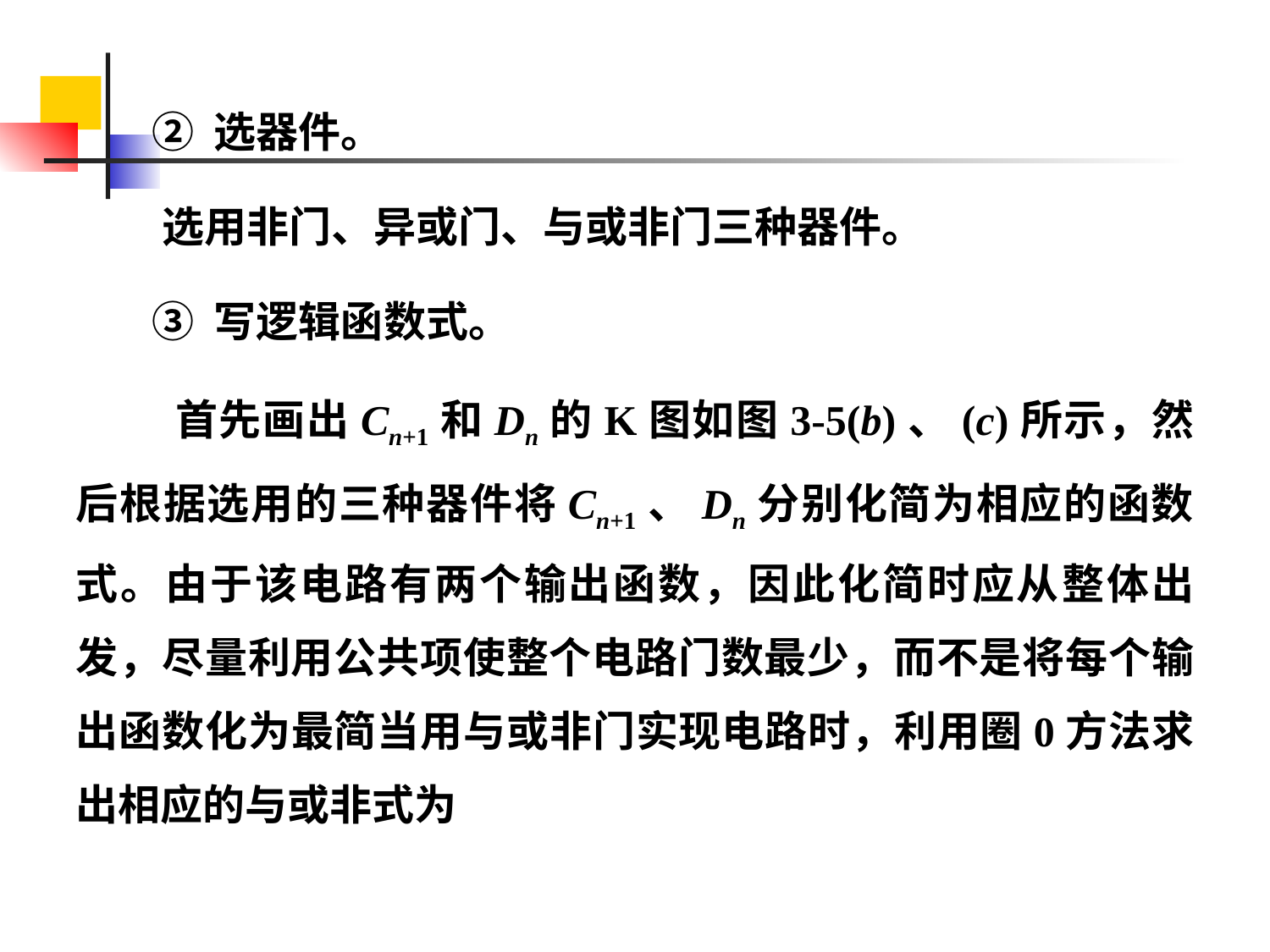

② 选器件。
        选用非门、异或门、与或非门三种器件。
        ③ 写逻辑函数式。
        首先画出Cn+1和Dn的K图如图3-5(b)、(c)所示，然后根据选用的三种器件将Cn+1、Dn分别化简为相应的函数式。由于该电路有两个输出函数，因此化简时应从整体出发，尽量利用公共项使整个电路门数最少，而不是将每个输出函数化为最简当用与或非门实现电路时，利用圈0方法求出相应的与或非式为